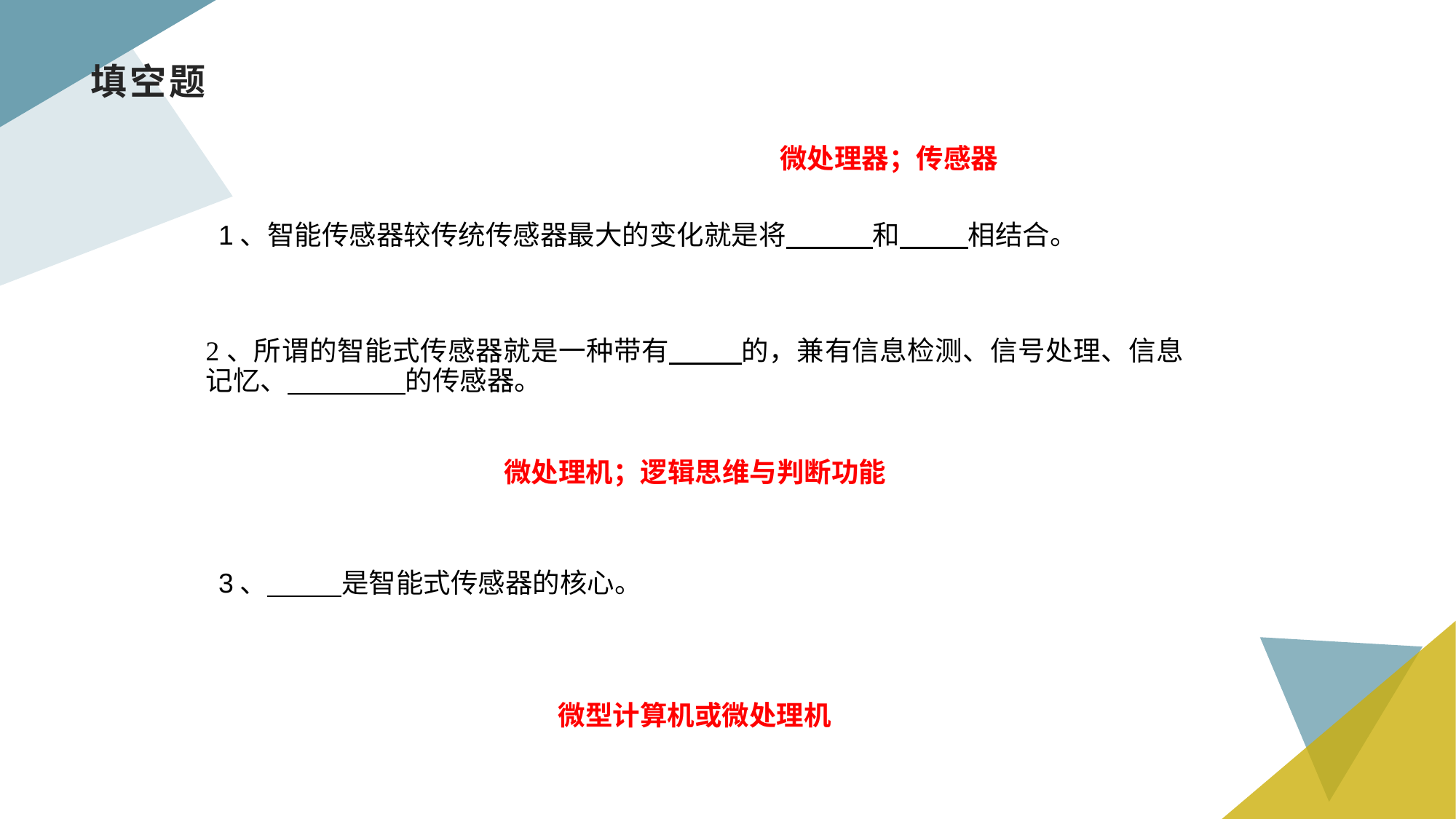

# 填空题
微处理器；传感器
1、智能传感器较传统传感器最大的变化就是将              和           相结合。
2、所谓的智能式传感器就是一种带有           的，兼有信息检测、信号处理、信息记忆、                   的传感器。
微处理机；逻辑思维与判断功能
3、            是智能式传感器的核心。
微型计算机或微处理机